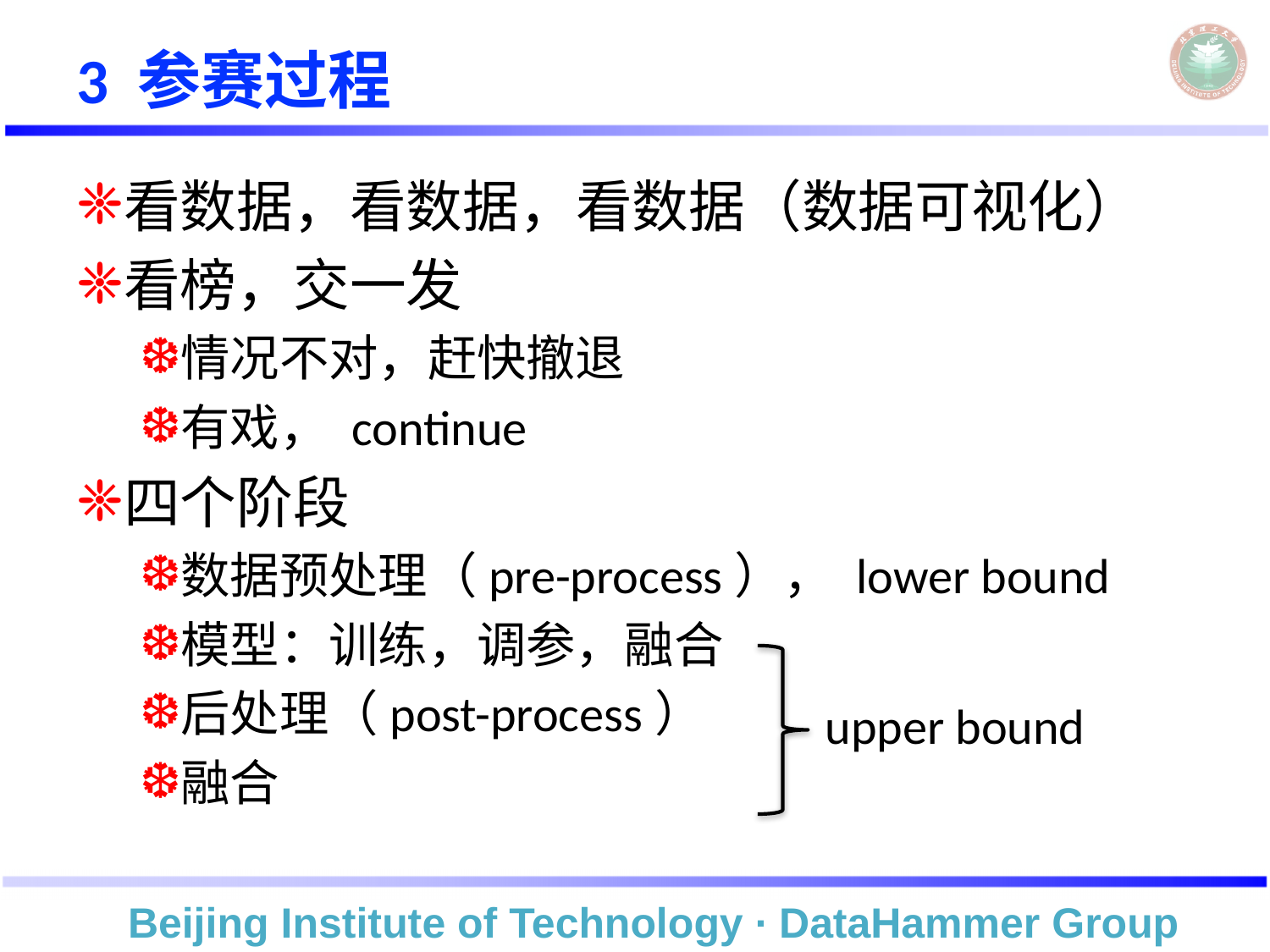

# 3 参赛过程
看数据，看数据，看数据（数据可视化）
看榜，交一发
情况不对，赶快撤退
有戏， continue
四个阶段
数据预处理（pre-process）， lower bound
模型：训练，调参，融合
后处理（post-process）
融合

upper bound